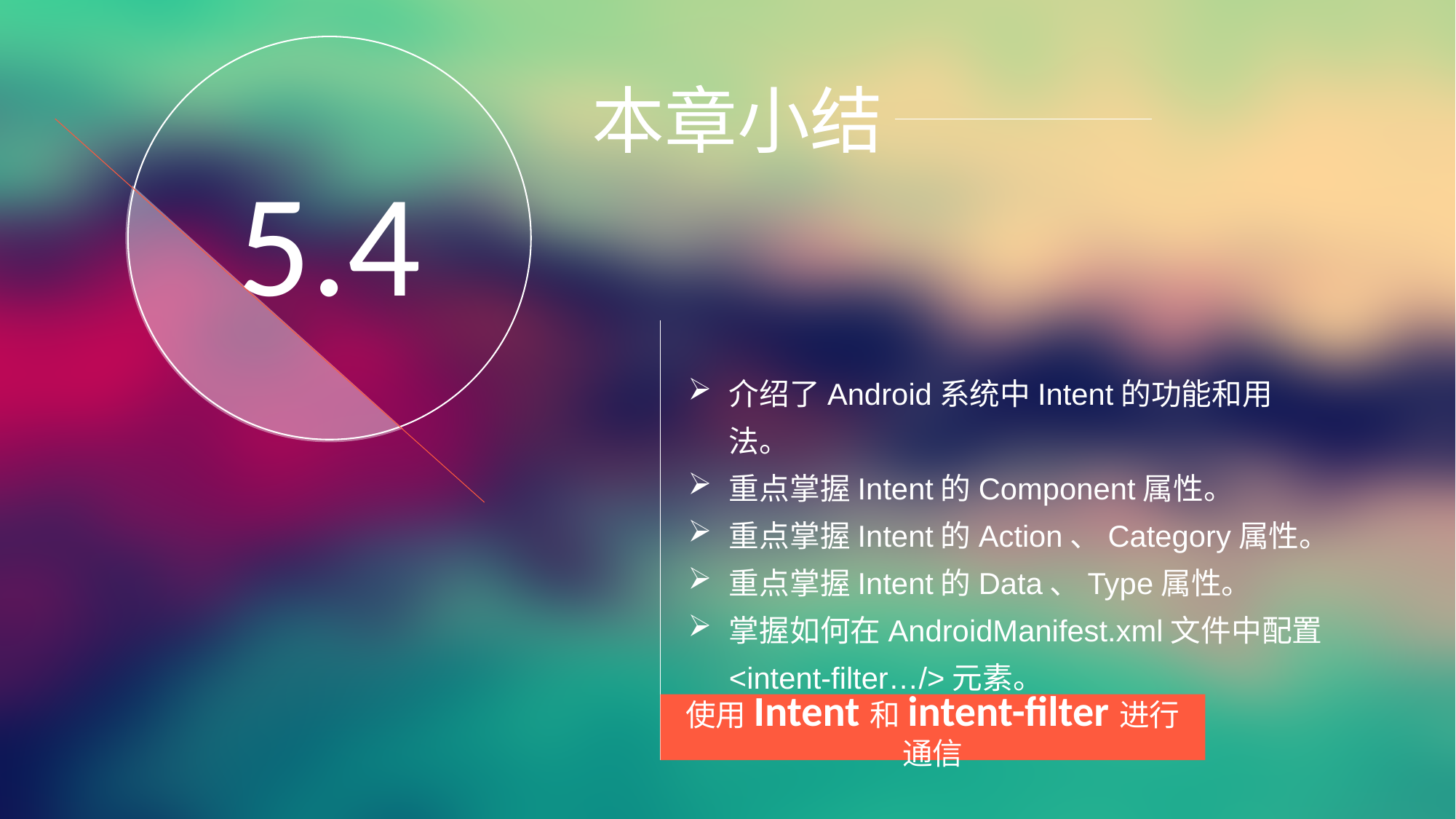

5.4
本章小结
介绍了Android系统中Intent的功能和用法。
重点掌握Intent的Component属性。
重点掌握Intent的Action、Category属性。
重点掌握Intent的Data、Type属性。
掌握如何在AndroidManifest.xml文件中配置<intent-filter…/>元素。
使用Intent和intent-filter进行通信